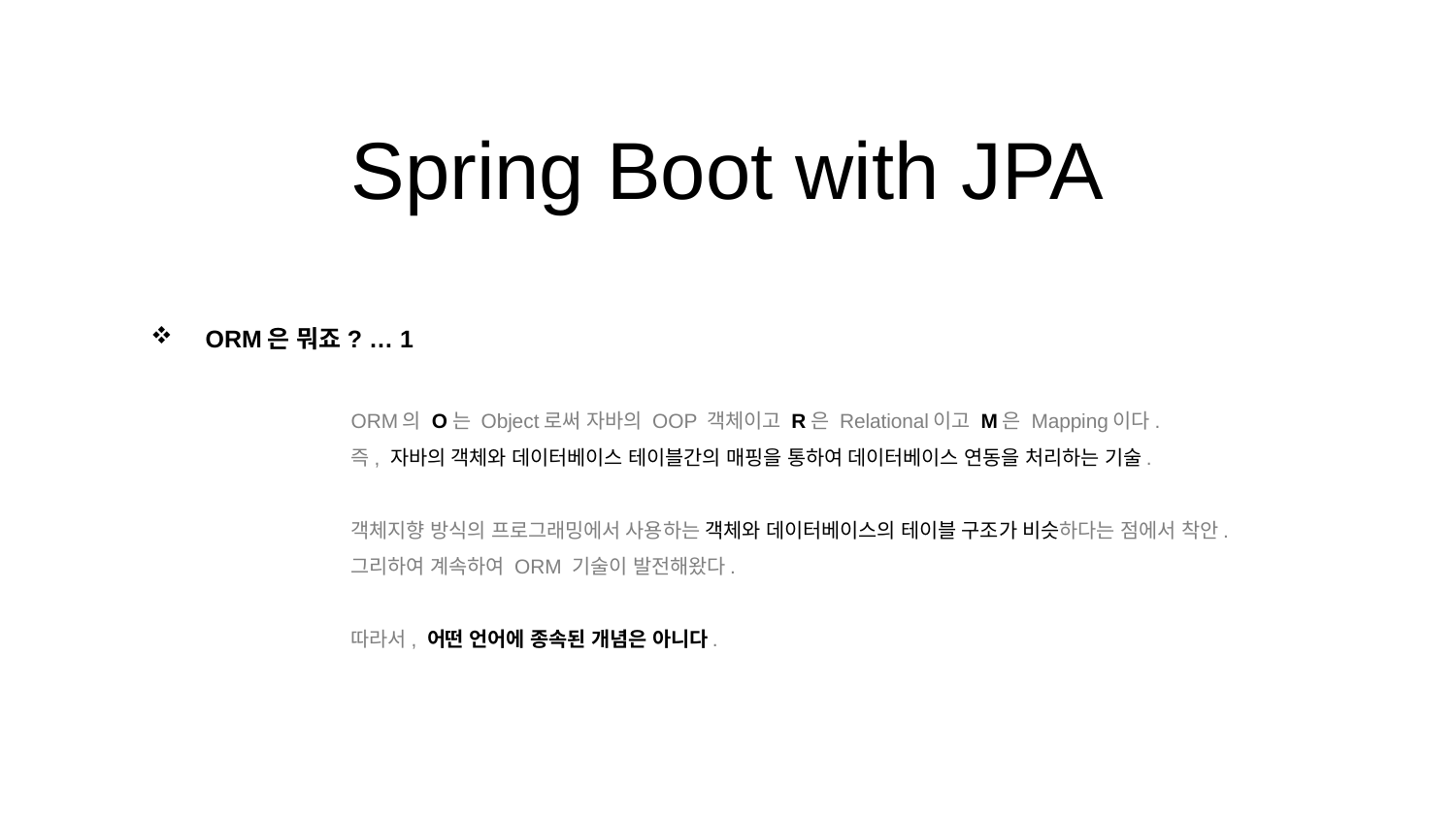

Spring Boot with JPA
ORM은 뭐죠? … 1
	ORM의 O는 Object로써 자바의 OOP 객체이고 R은 Relational이고 M은 Mapping이다.
	즉, 자바의 객체와 데이터베이스 테이블간의 매핑을 통하여 데이터베이스 연동을 처리하는 기술.
	객체지향 방식의 프로그래밍에서 사용하는 객체와 데이터베이스의 테이블 구조가 비슷하다는 점에서 착안.
	그리하여 계속하여 ORM 기술이 발전해왔다.
	따라서, 어떤 언어에 종속된 개념은 아니다.